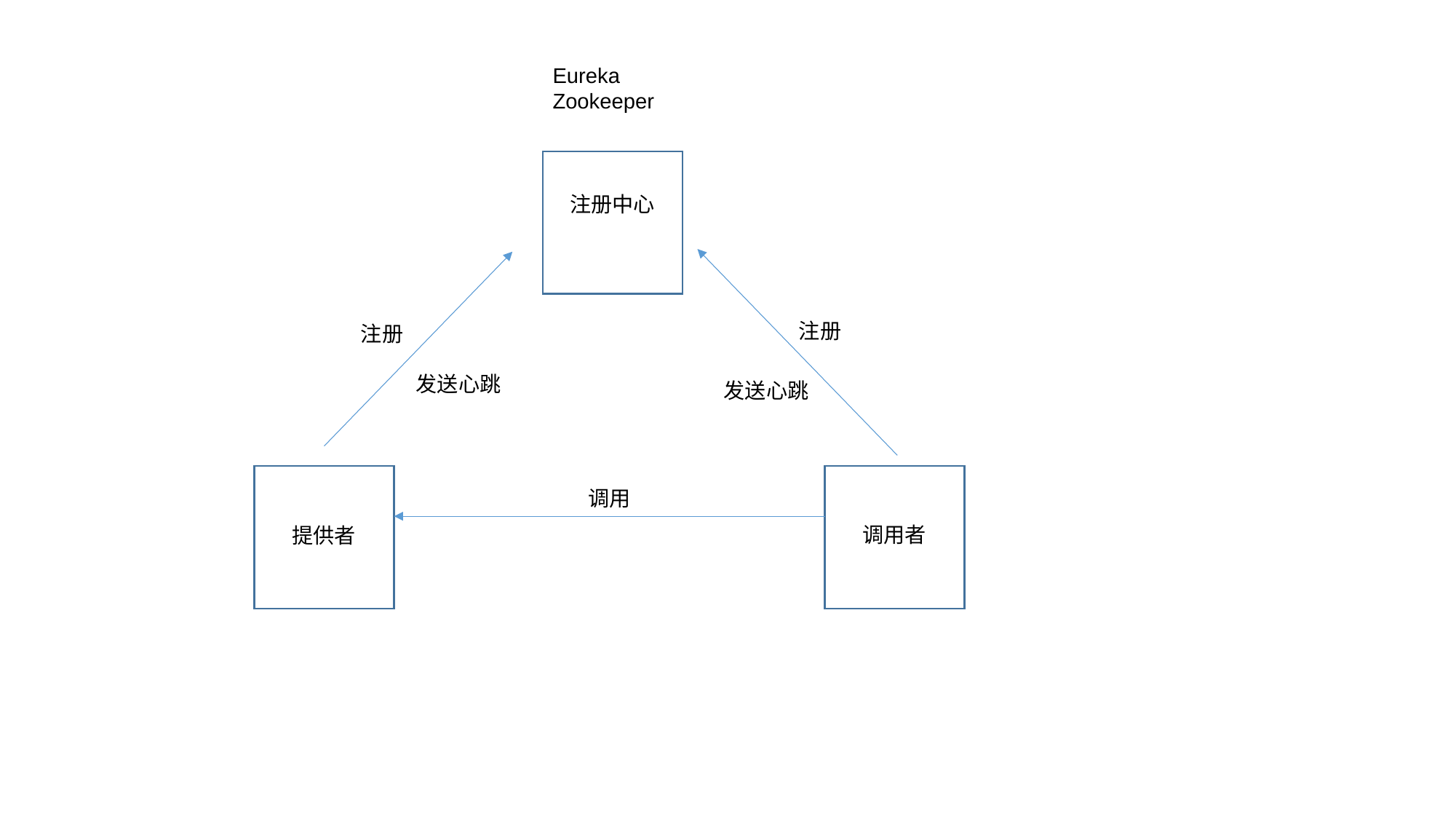

Eureka
Zookeeper

注册中心
注册
注册
发送心跳
发送心跳

调用
调用者
提供者